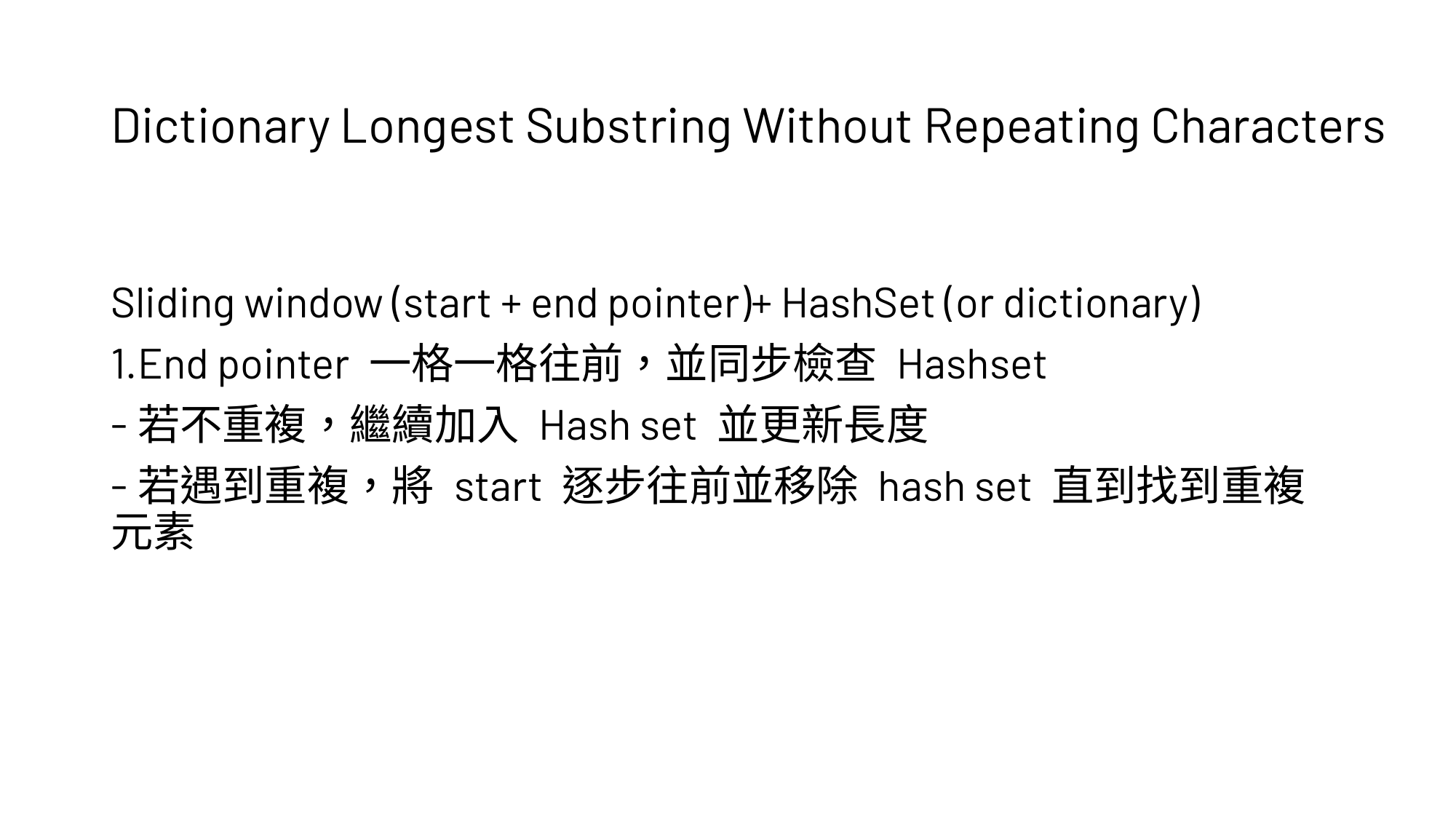

# Dictionary Longest Substring Without Repeating Characters
Sliding window (start + end pointer)+ HashSet (or dictionary)
1.End pointer 一格一格往前，並同步檢查 Hashset
-若不重複，繼續加入 Hash set 並更新長度
-若遇到重複，將 start 逐步往前並移除 hash set 直到找到重複元素